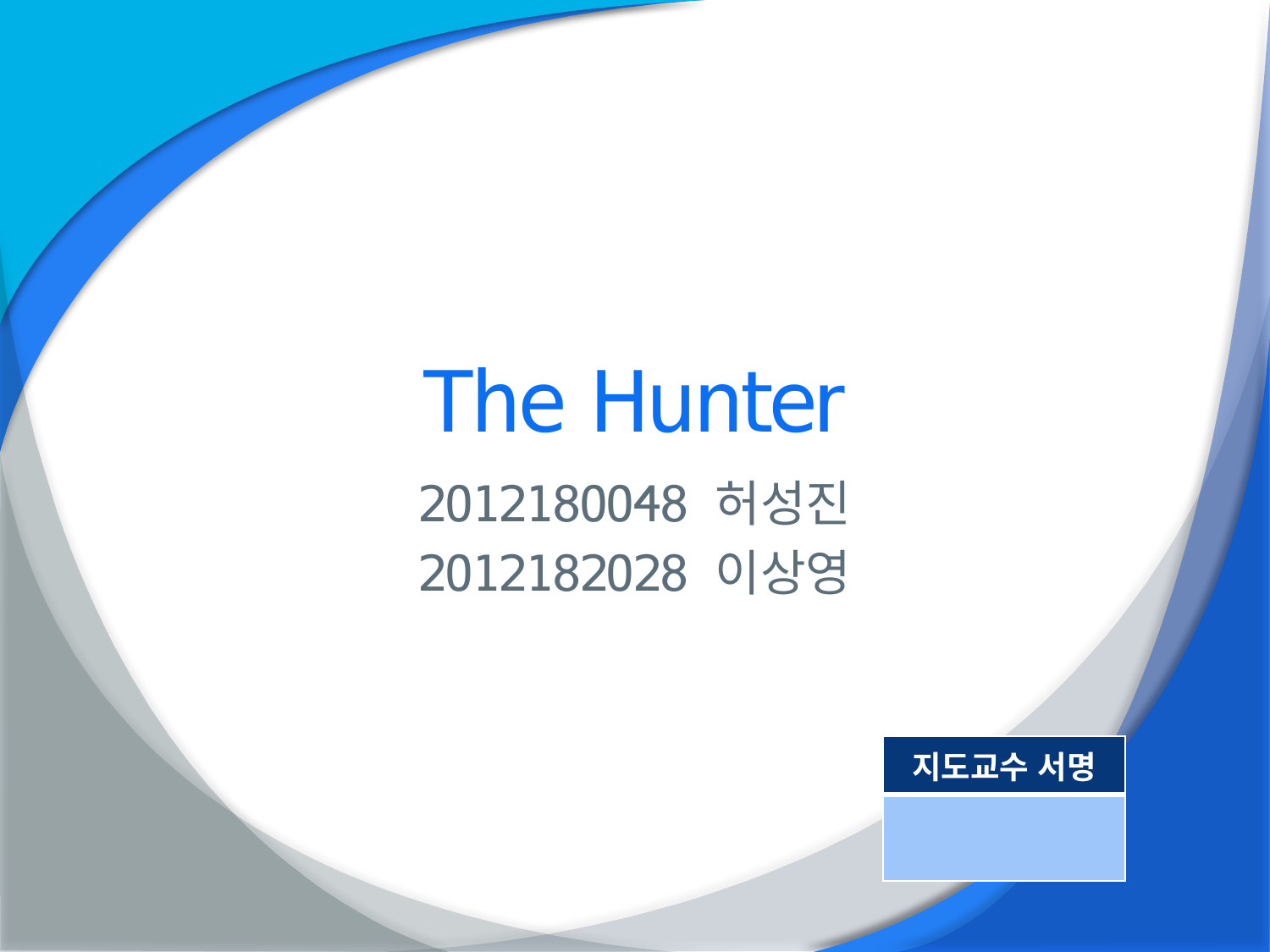

# The Hunter
2012180048 허성진
2012182028 이상영
| 지도교수 서명 |
| --- |
|  |